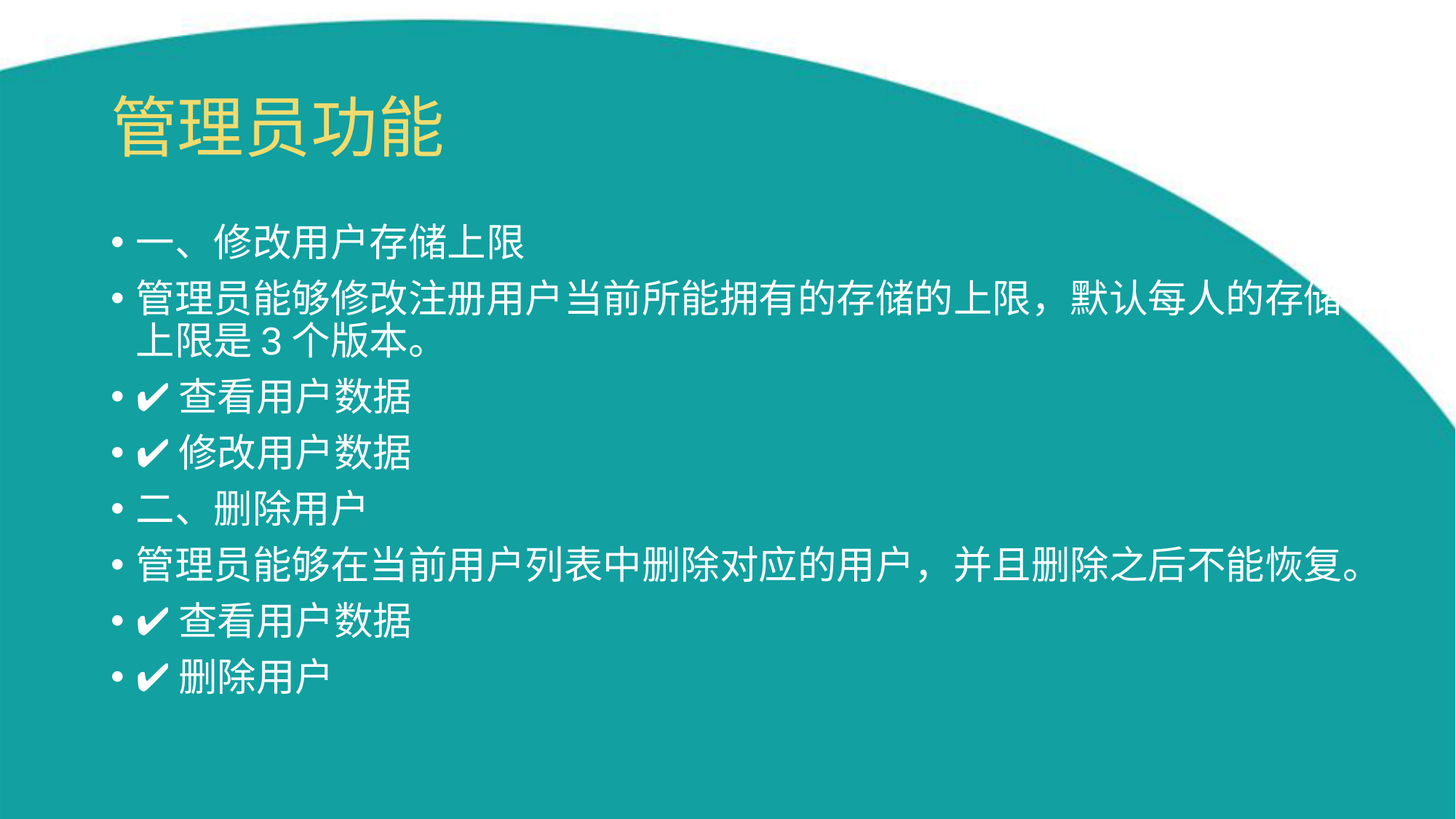

管理员功能
一、修改用户存储上限
管理员能够修改注册用户当前所能拥有的存储的上限，默认每人的存储上限是3个版本。
✔查看用户数据
✔修改用户数据
二、删除用户
管理员能够在当前用户列表中删除对应的用户，并且删除之后不能恢复。
✔查看用户数据
✔删除用户